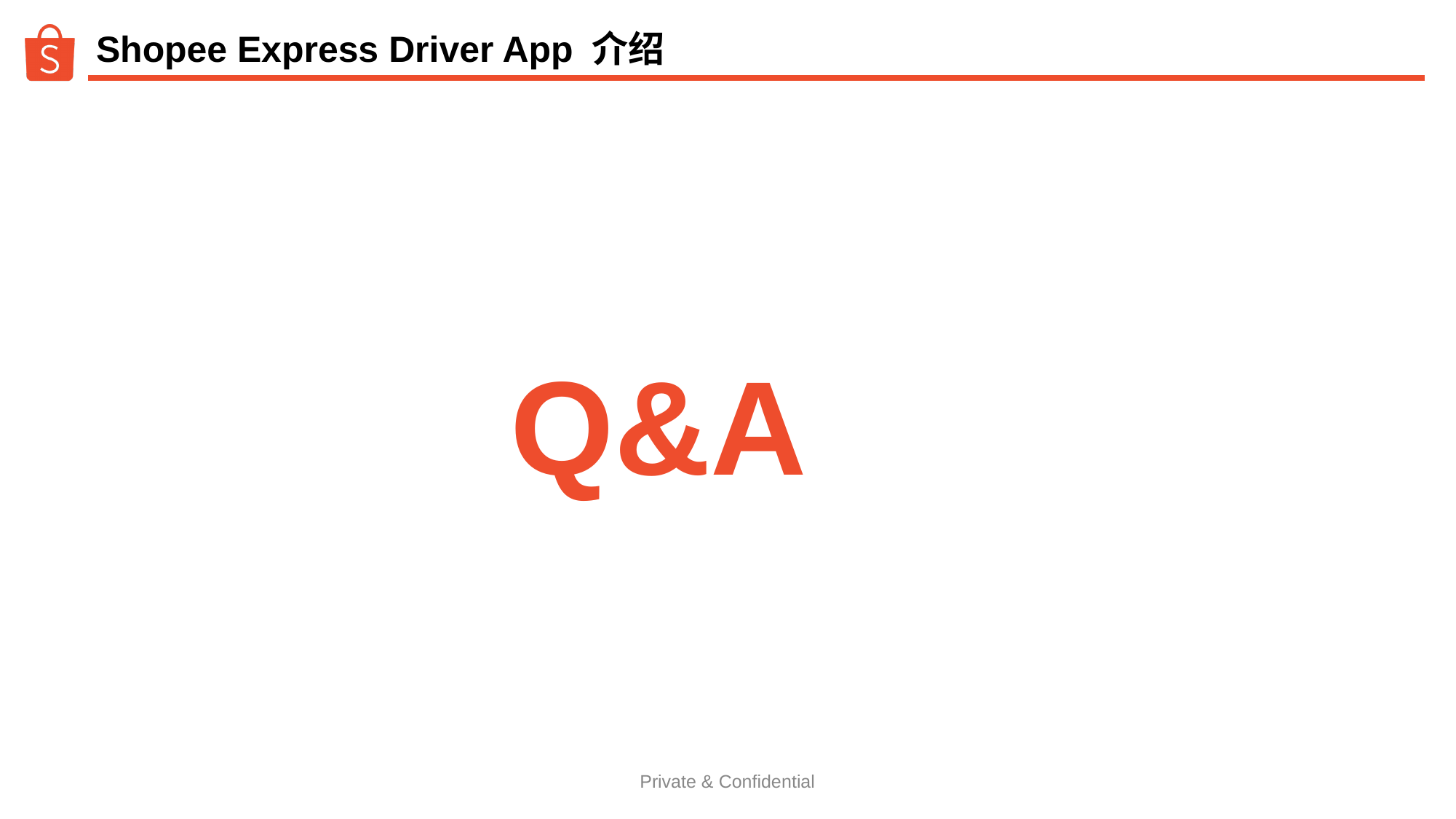

# Shopee Express Driver App 介绍
Q&A
Private & Confidential
24